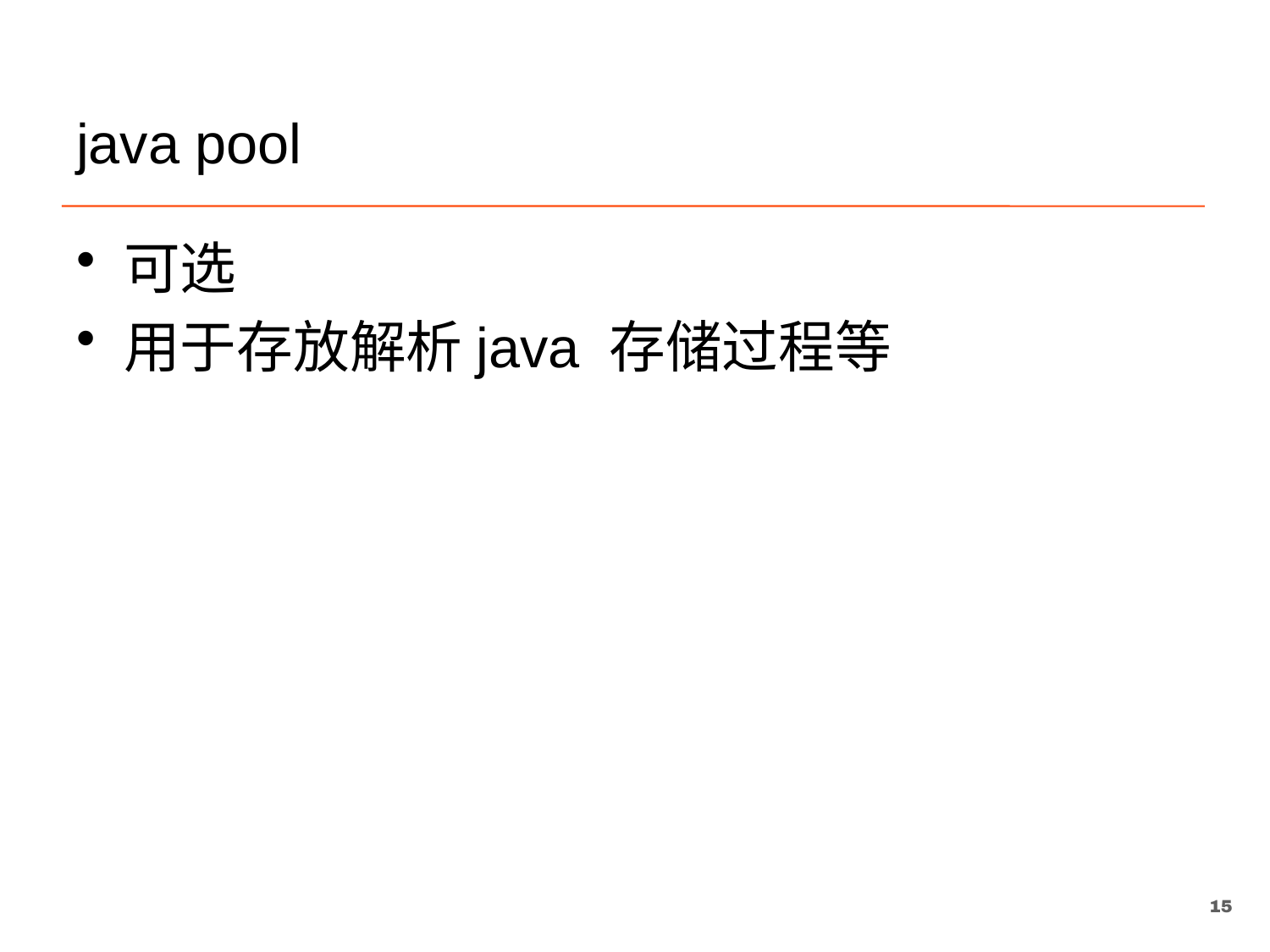

# java pool
可选
用于存放解析java 存储过程等
15